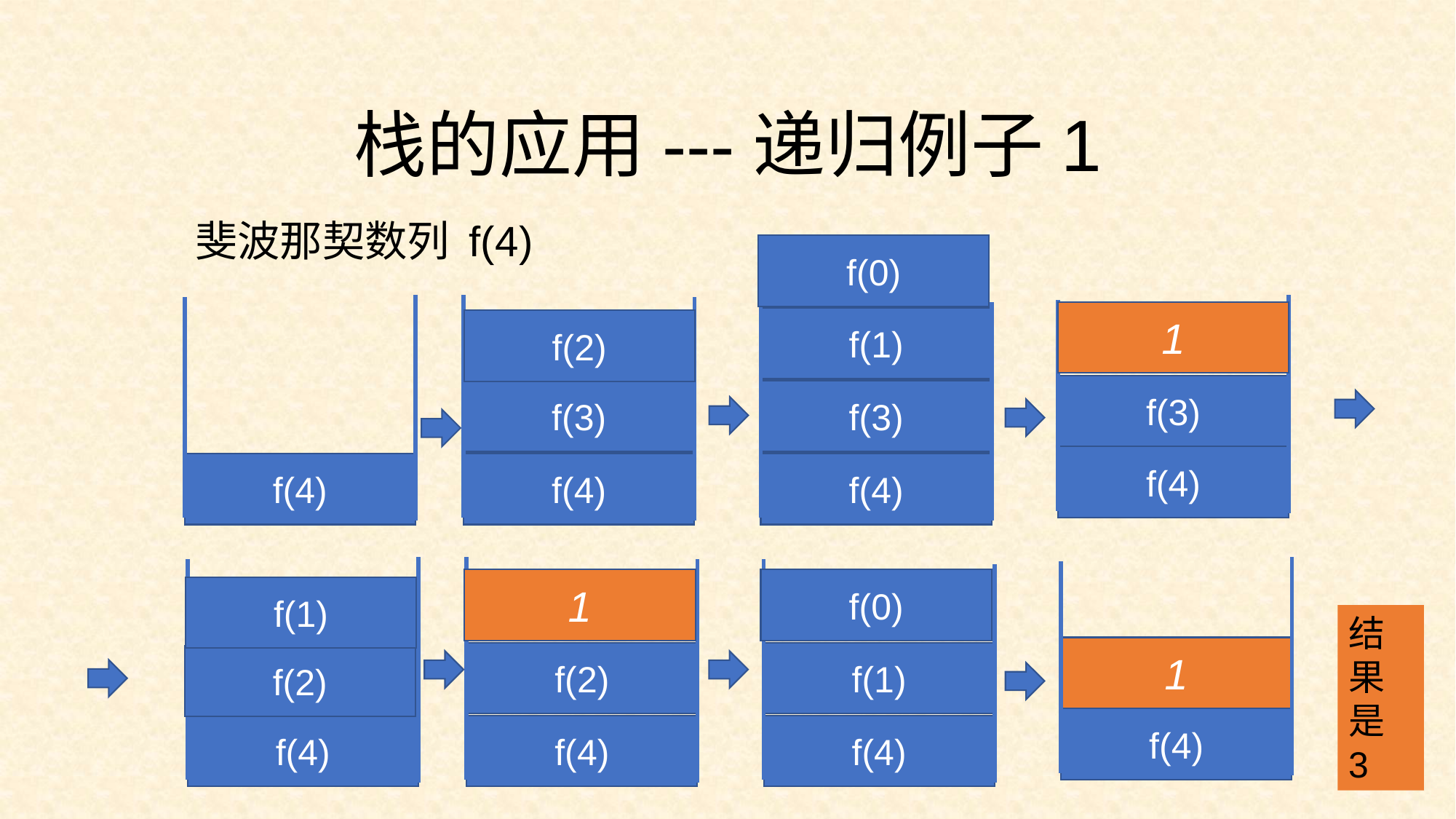

栈的应用---递归例子1
斐波那契数列 f(4)

f(0)
1
f(1)
f(2)
f(3)
f(3)
f(3)

f(4)
f(4)
f(4)
f(4)
f(0)
1
f(1)
结果是 3
1
f(2)
f(1)
f(2)

f(4)
f(4)
f(4)
f(4)